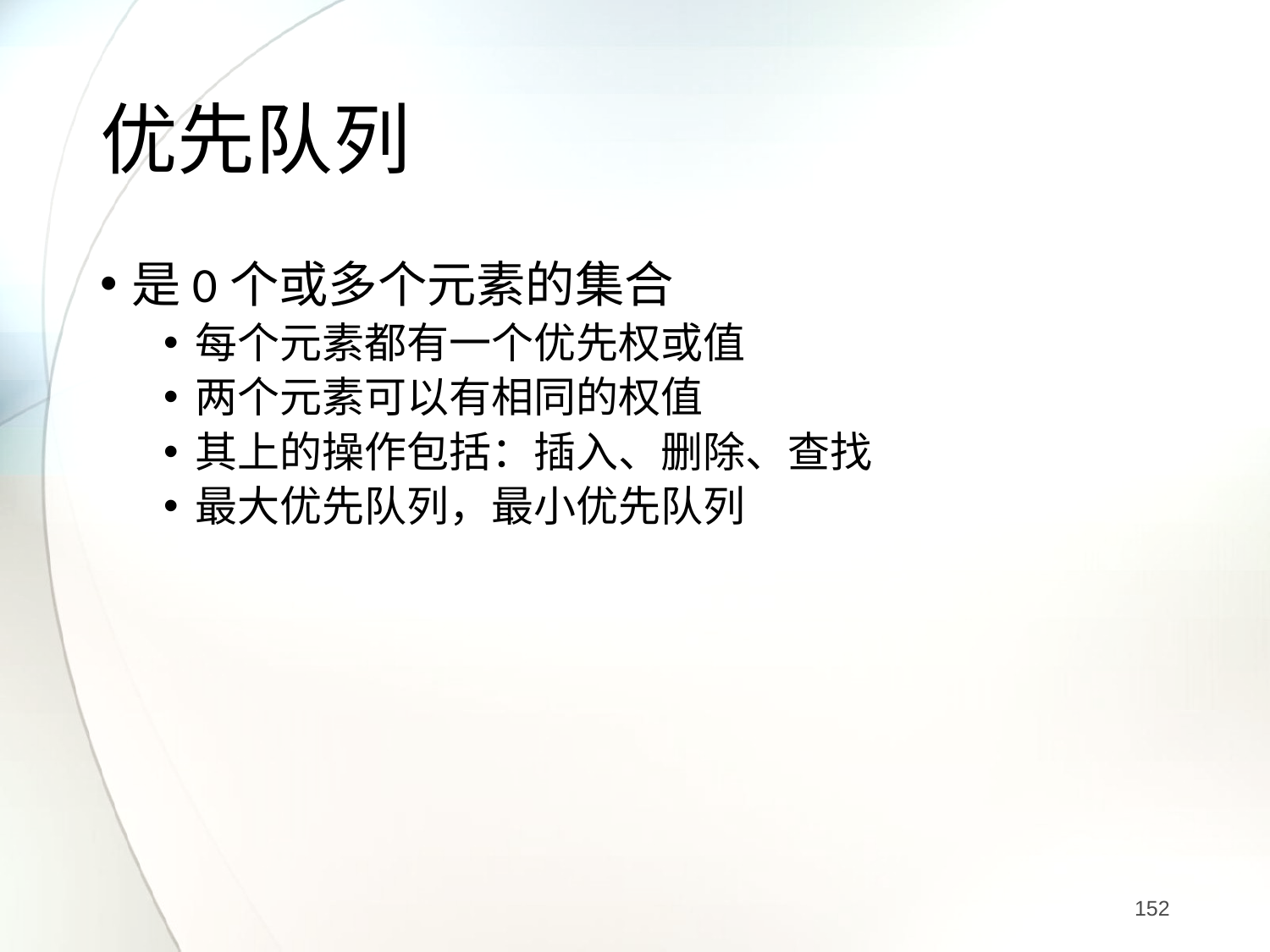

# 优先队列
是0个或多个元素的集合
每个元素都有一个优先权或值
两个元素可以有相同的权值
其上的操作包括：插入、删除、查找
最大优先队列，最小优先队列
152